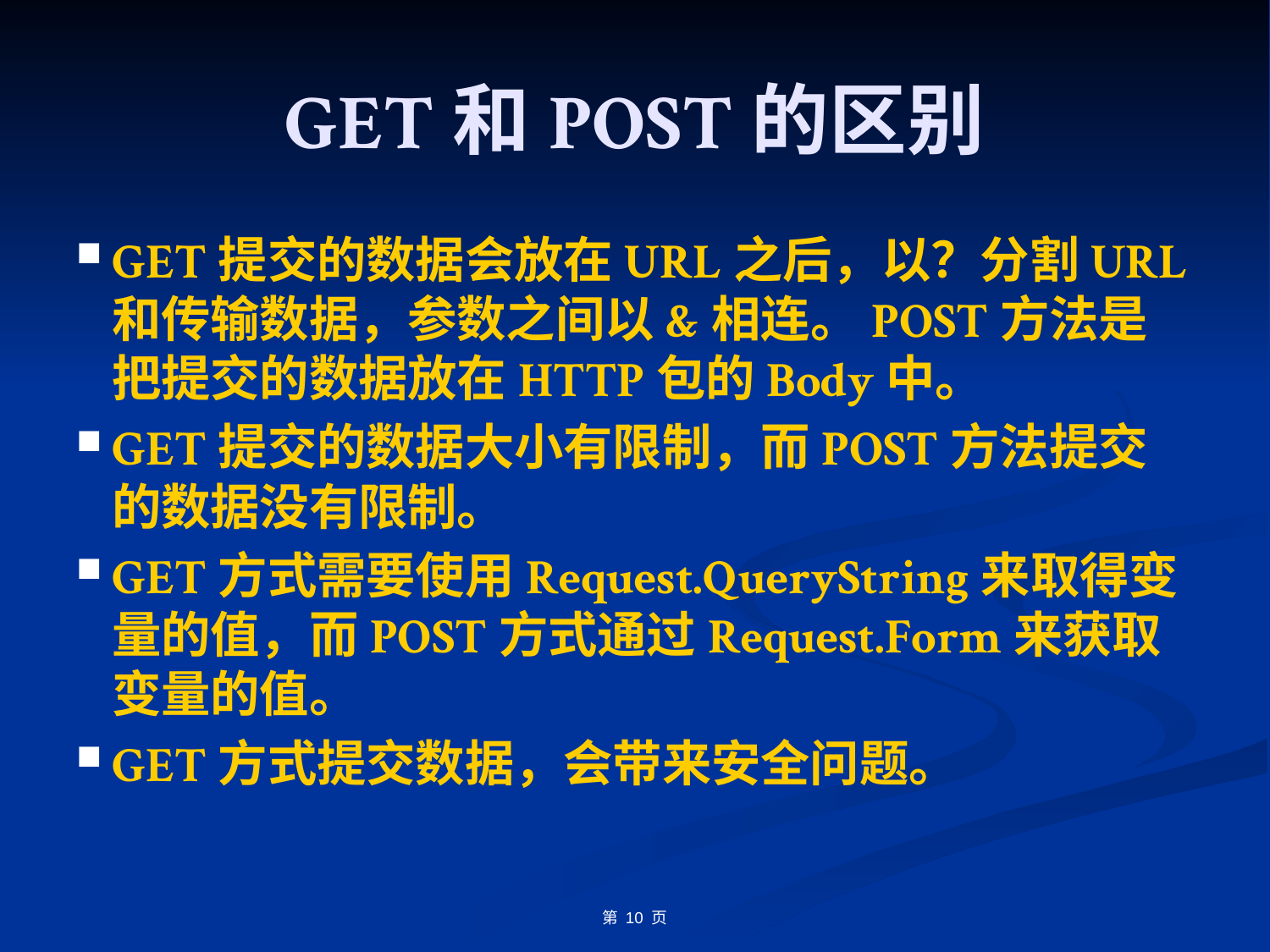

# GET和POST的区别
GET提交的数据会放在URL之后，以？分割URL和传输数据，参数之间以&相连。POST方法是把提交的数据放在HTTP包的Body中。
GET提交的数据大小有限制，而POST方法提交的数据没有限制。
GET方式需要使用Request.QueryString来取得变量的值，而POST方式通过Request.Form来获取变量的值。
GET方式提交数据，会带来安全问题。
第 10 页